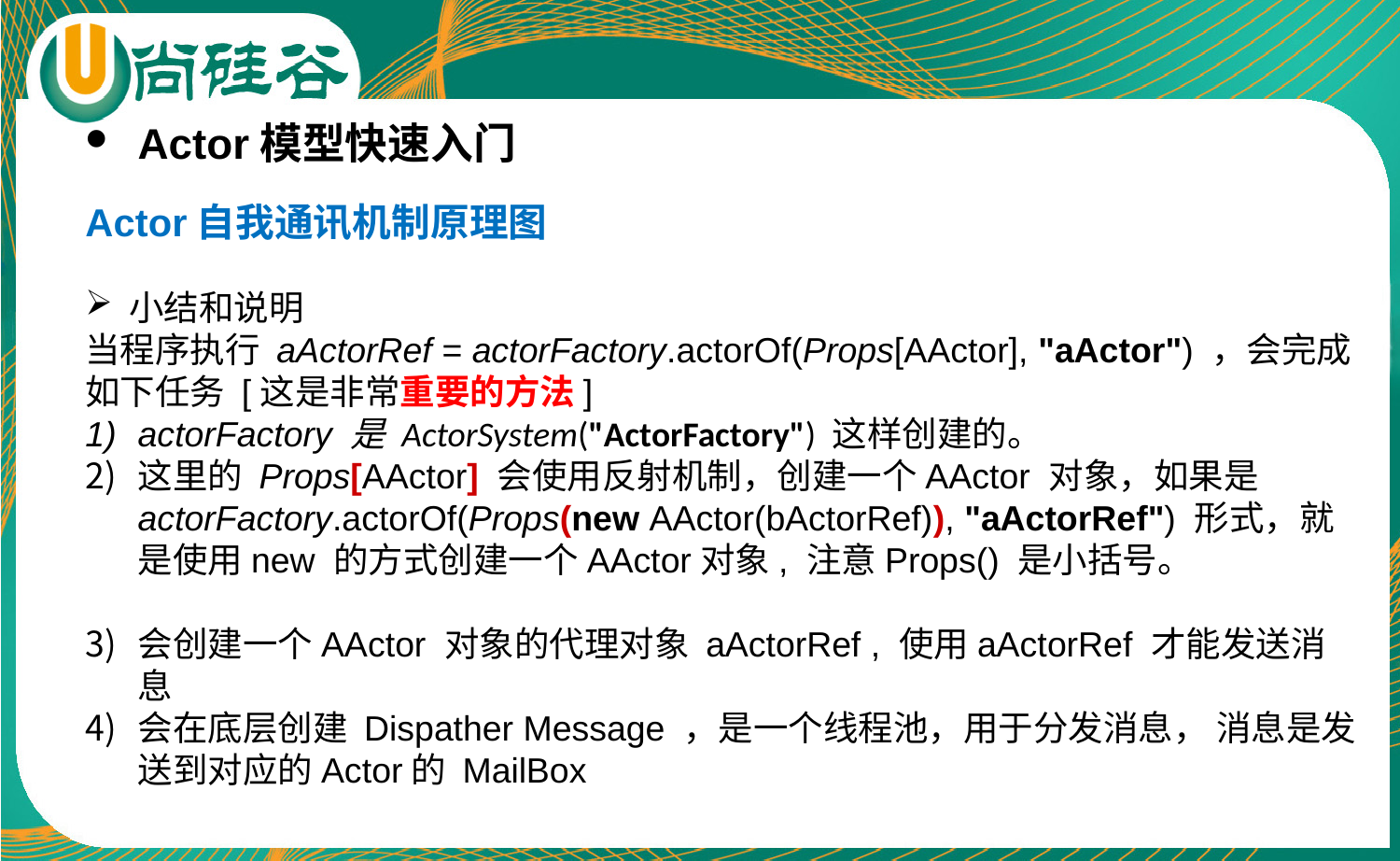

Actor模型快速入门
Actor自我通讯机制原理图

小结和说明
当程序执行 aActorRef = actorFactory.actorOf(Props[AActor], "aActor") ，会完成如下任务 [这是非常重要的方法]
actorFactory 是 ActorSystem("ActorFactory") 这样创建的。
这里的 Props[AActor] 会使用反射机制，创建一个AActor 对象，如果是actorFactory.actorOf(Props(new AActor(bActorRef)), "aActorRef") 形式，就是使用new 的方式创建一个AActor对象, 注意Props() 是小括号。
会创建一个AActor 对象的代理对象 aActorRef , 使用aActorRef 才能发送消息
会在底层创建 Dispather Message ，是一个线程池，用于分发消息， 消息是发送到对应的Actor的 MailBox